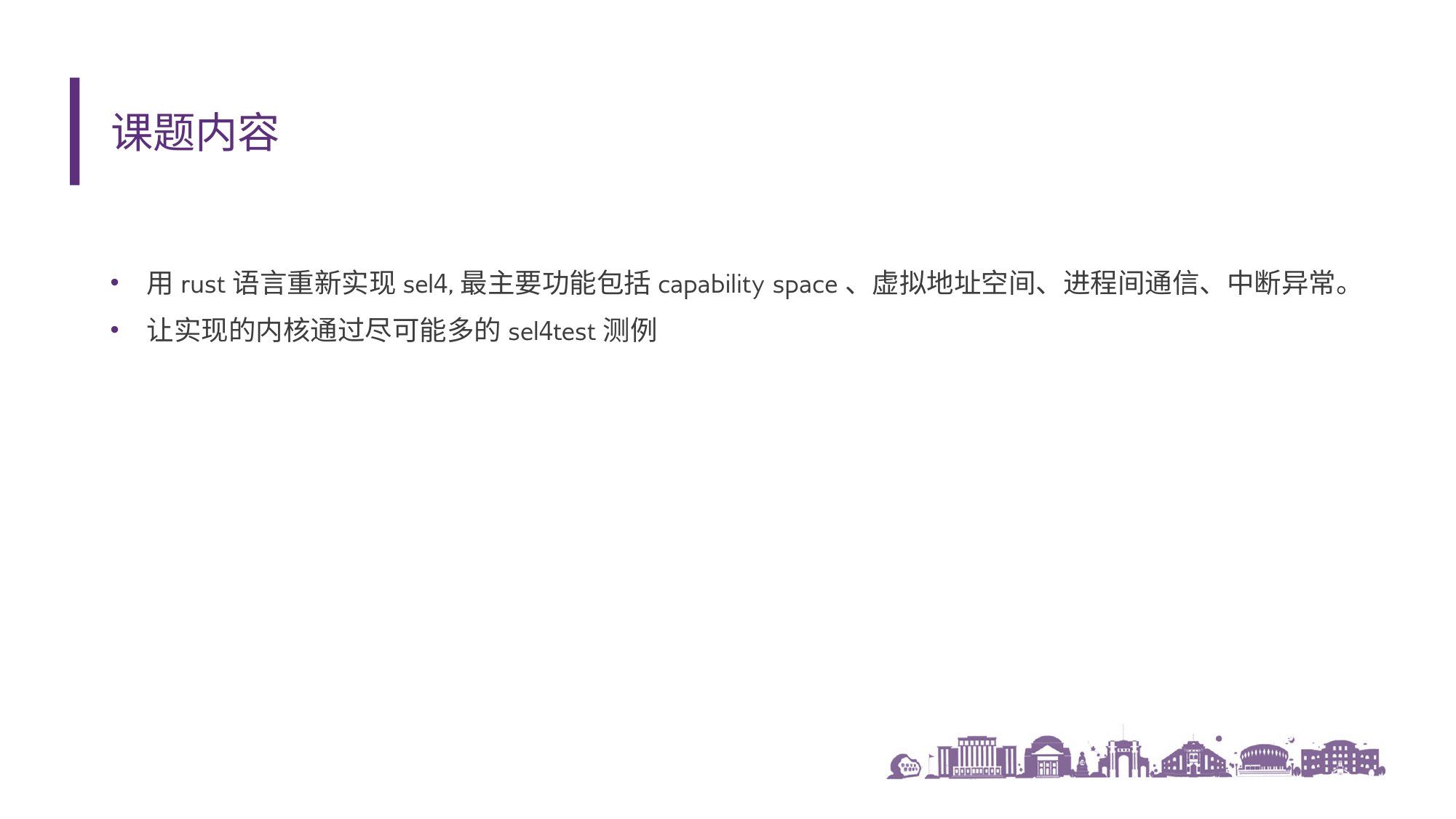

# 课题内容
用rust语言重新实现sel4,最主要功能包括capability space、虚拟地址空间、进程间通信、中断异常。
让实现的内核通过尽可能多的sel4test测例